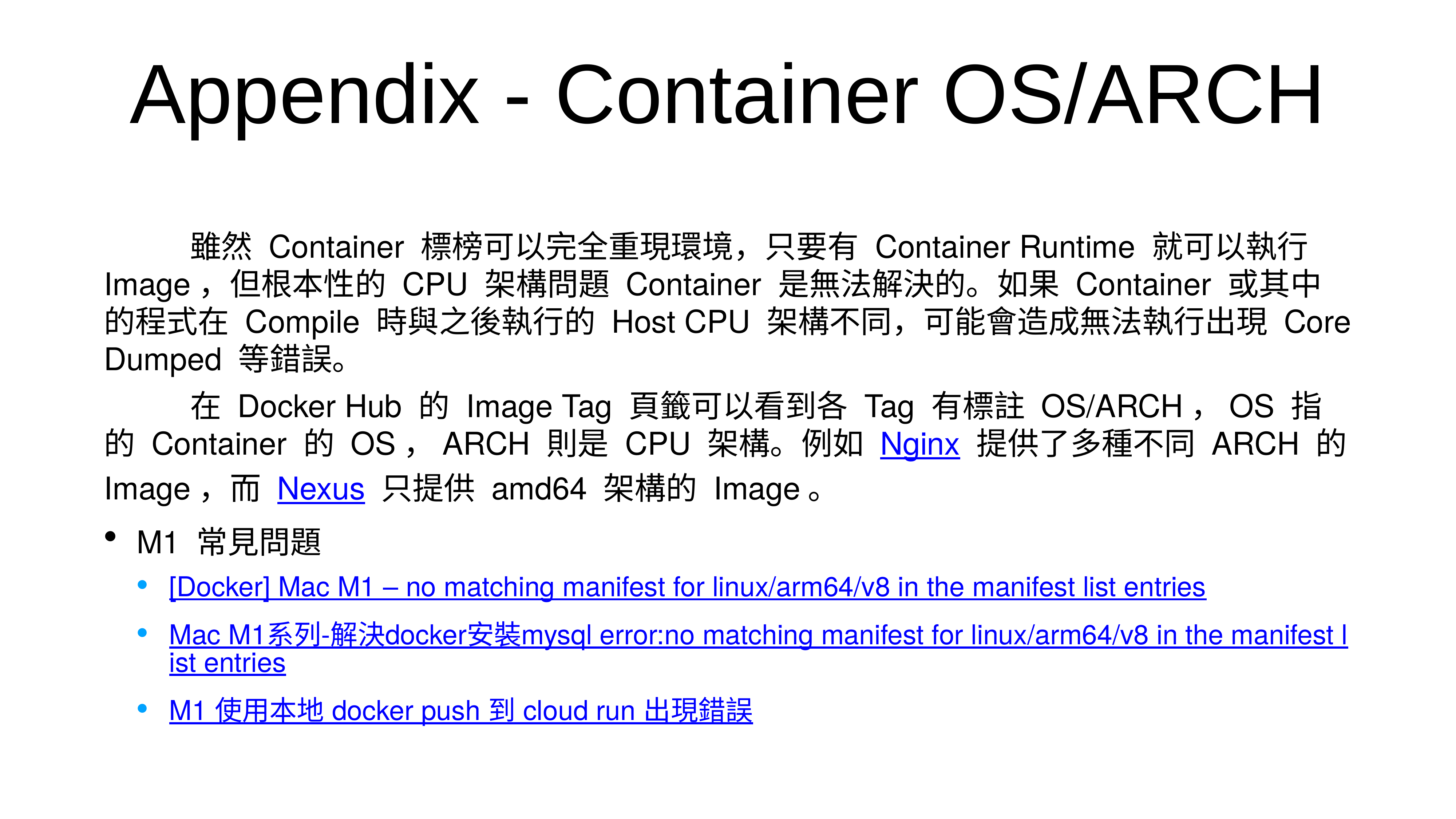

# Appendix - Container OS/ARCH
         雖然 Container 標榜可以完全重現環境，只要有 Container Runtime 就可以執行 Image，但根本性的 CPU 架構問題 Container 是無法解決的。如果 Container 或其中的程式在 Compile 時與之後執行的 Host CPU 架構不同，可能會造成無法執行出現 Core Dumped 等錯誤。
         在 Docker Hub 的 Image Tag 頁籤可以看到各 Tag 有標註 OS/ARCH，OS 指的 Container 的 OS，ARCH 則是 CPU 架構。例如 Nginx 提供了多種不同 ARCH 的 Image，而 Nexus 只提供 amd64 架構的 Image。
M1 常見問題
[Docker] Mac M1 – no matching manifest for linux/arm64/v8 in the manifest list entries
Mac M1系列-解決docker安裝mysql error:no matching manifest for linux/arm64/v8 in the manifest list entries
M1 使用本地 docker push 到 cloud run 出現錯誤